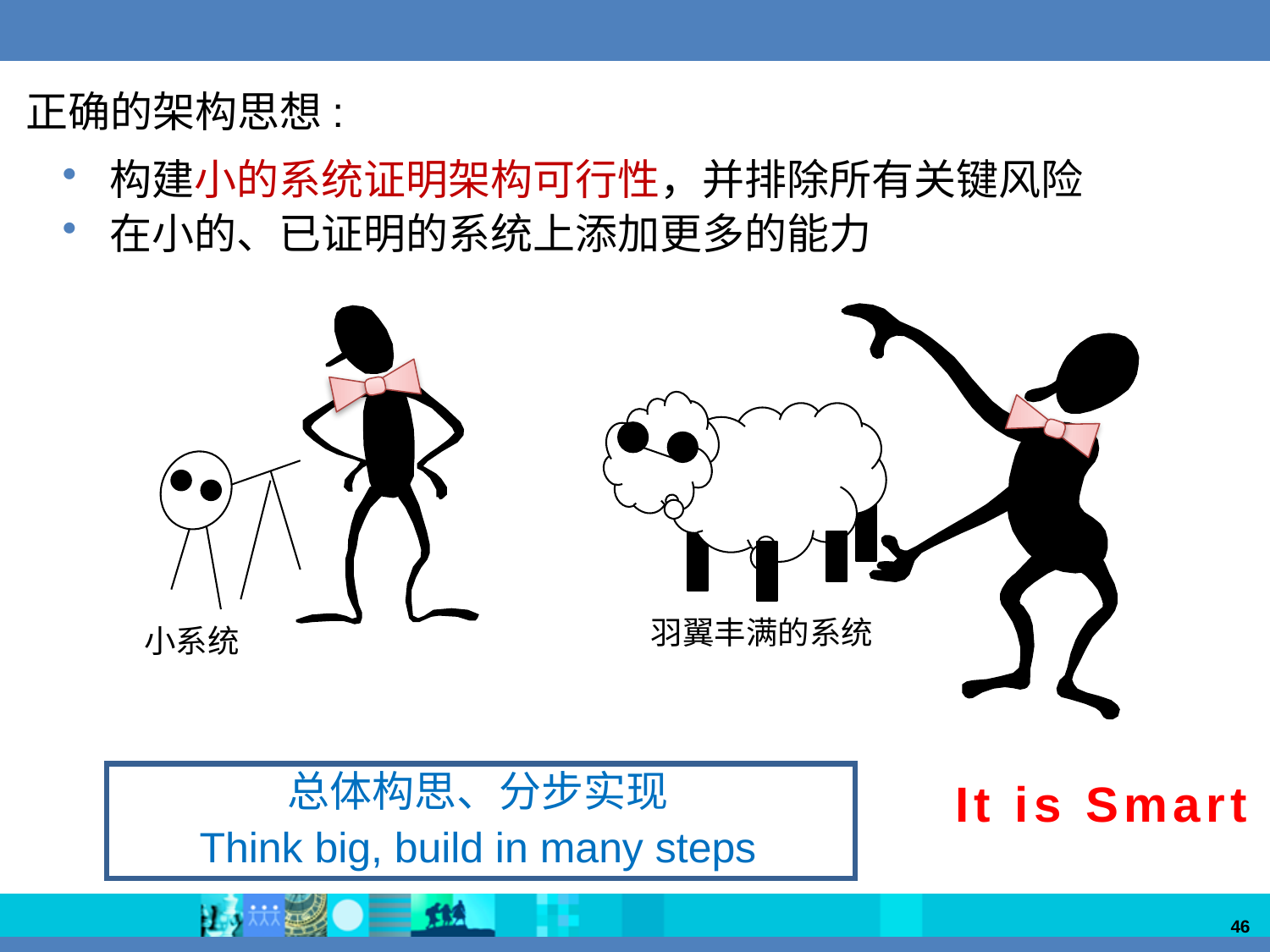

正确的架构思想:
构建小的系统证明架构可行性，并排除所有关键风险
在小的、已证明的系统上添加更多的能力

羽翼丰满的系统
小系统
总体构思、分步实现
Think big, build in many steps
It is Smart
46